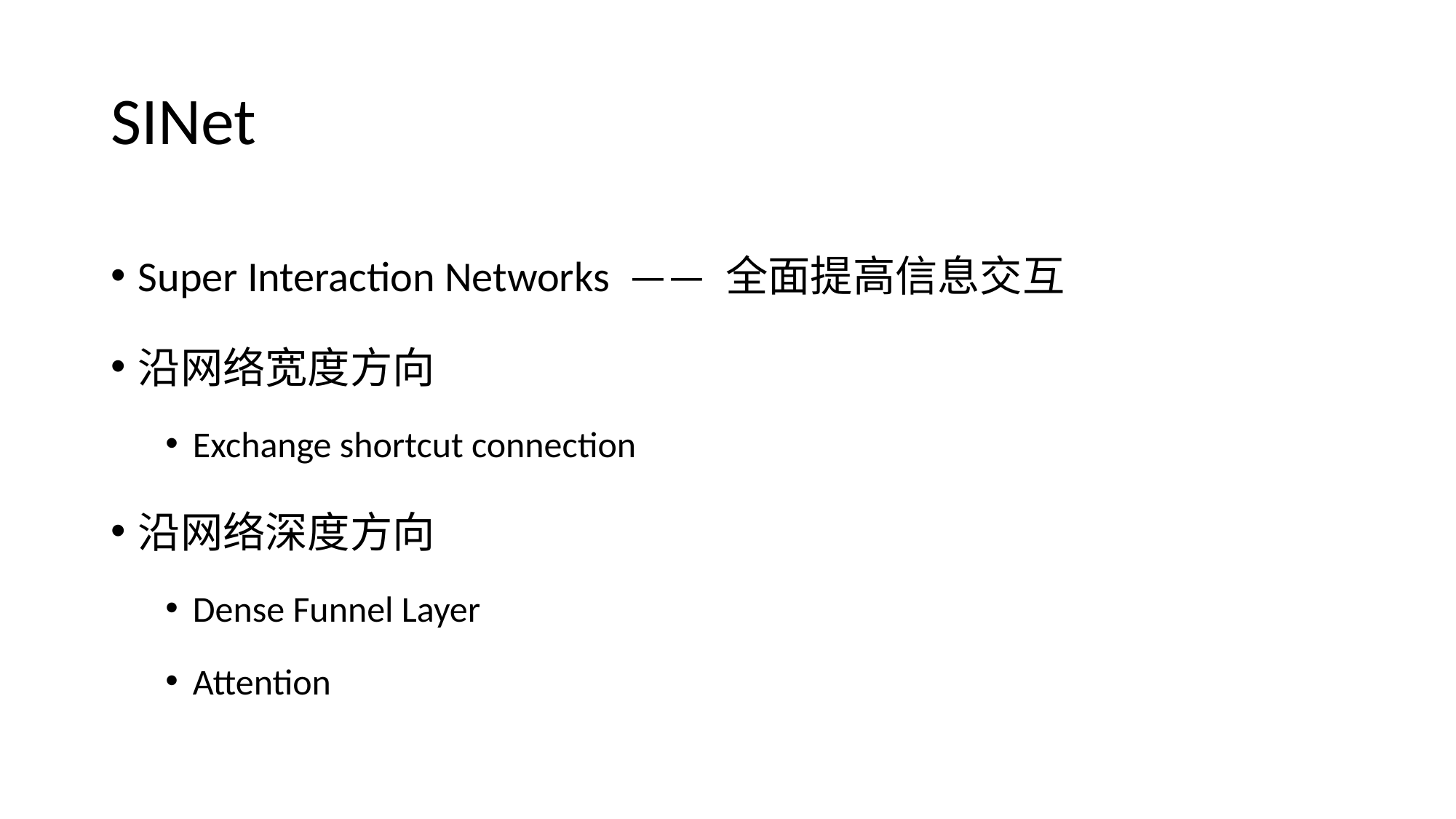

# SINet
Super Interaction Networks  —— 全面提高信息交互
沿网络宽度方向
Exchange shortcut connection
沿网络深度方向
Dense Funnel Layer
Attention